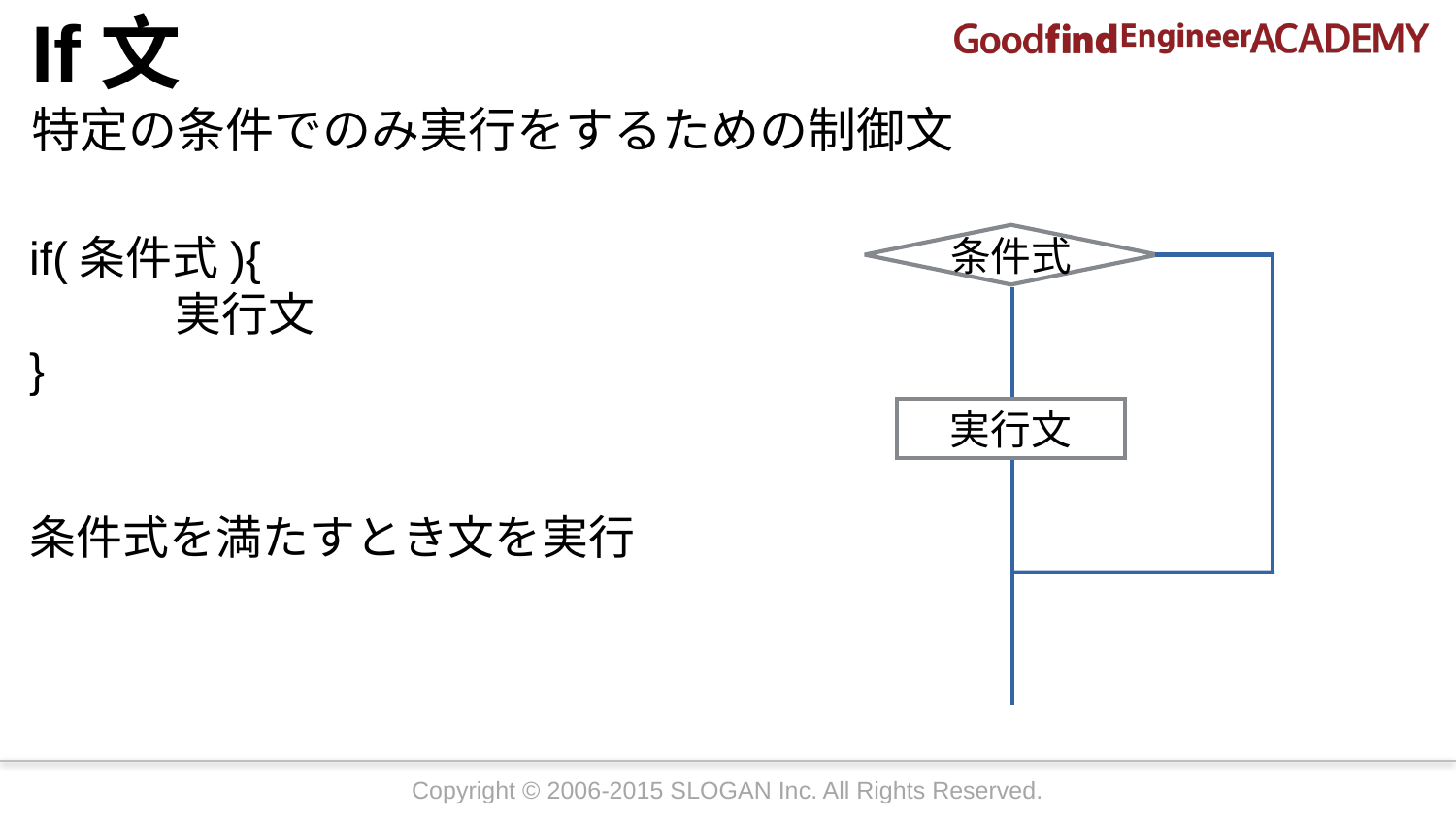

If文
特定の条件でのみ実行をするための制御文
if(条件式){
	実行文
}

条件式を満たすとき文を実行
条件式

実行文